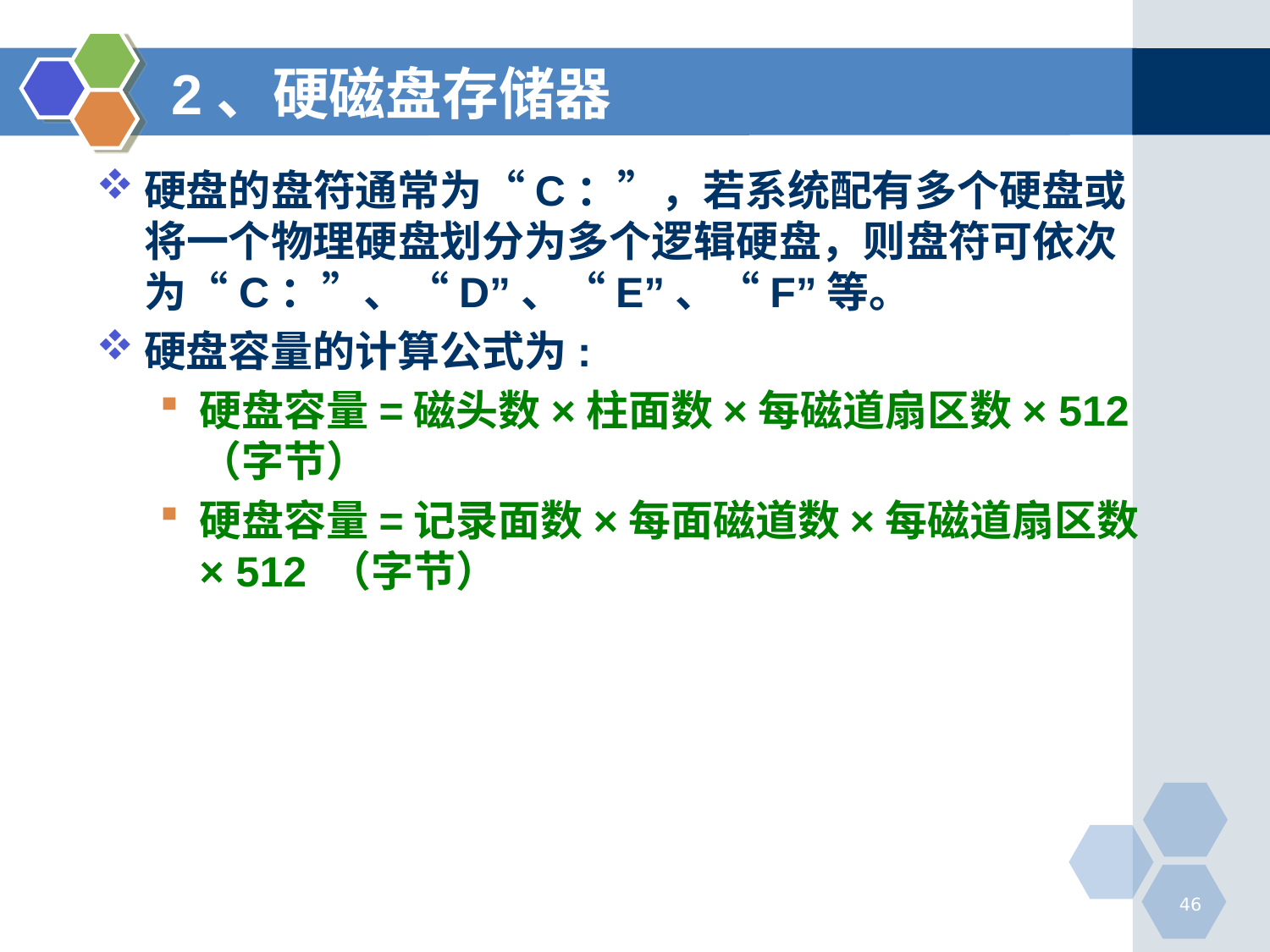

# 2、硬磁盘存储器
硬盘的盘符通常为“C：”，若系统配有多个硬盘或将一个物理硬盘划分为多个逻辑硬盘，则盘符可依次为“C：”、“D”、“E”、“F”等。
硬盘容量的计算公式为:
硬盘容量=磁头数×柱面数×每磁道扇区数× 512 （字节）
硬盘容量=记录面数×每面磁道数×每磁道扇区数× 512 （字节）
46